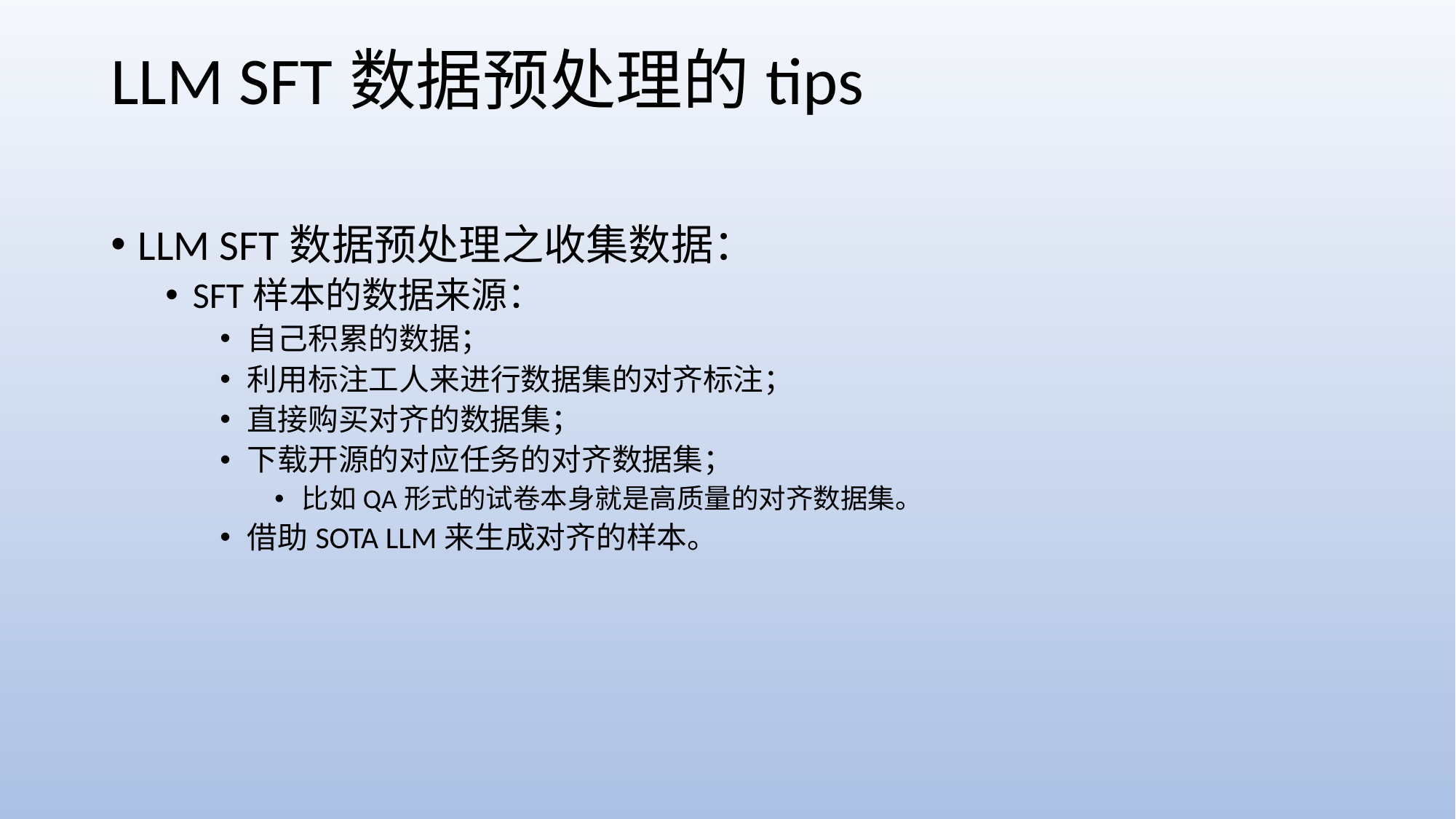

# LLM SFT数据预处理的tips
LLM SFT数据预处理之收集数据：
SFT样本的数据来源：
自己积累的数据；
利用标注工人来进行数据集的对齐标注；
直接购买对齐的数据集；
下载开源的对应任务的对齐数据集；
比如QA形式的试卷本身就是高质量的对齐数据集。
借助SOTA LLM来生成对齐的样本。